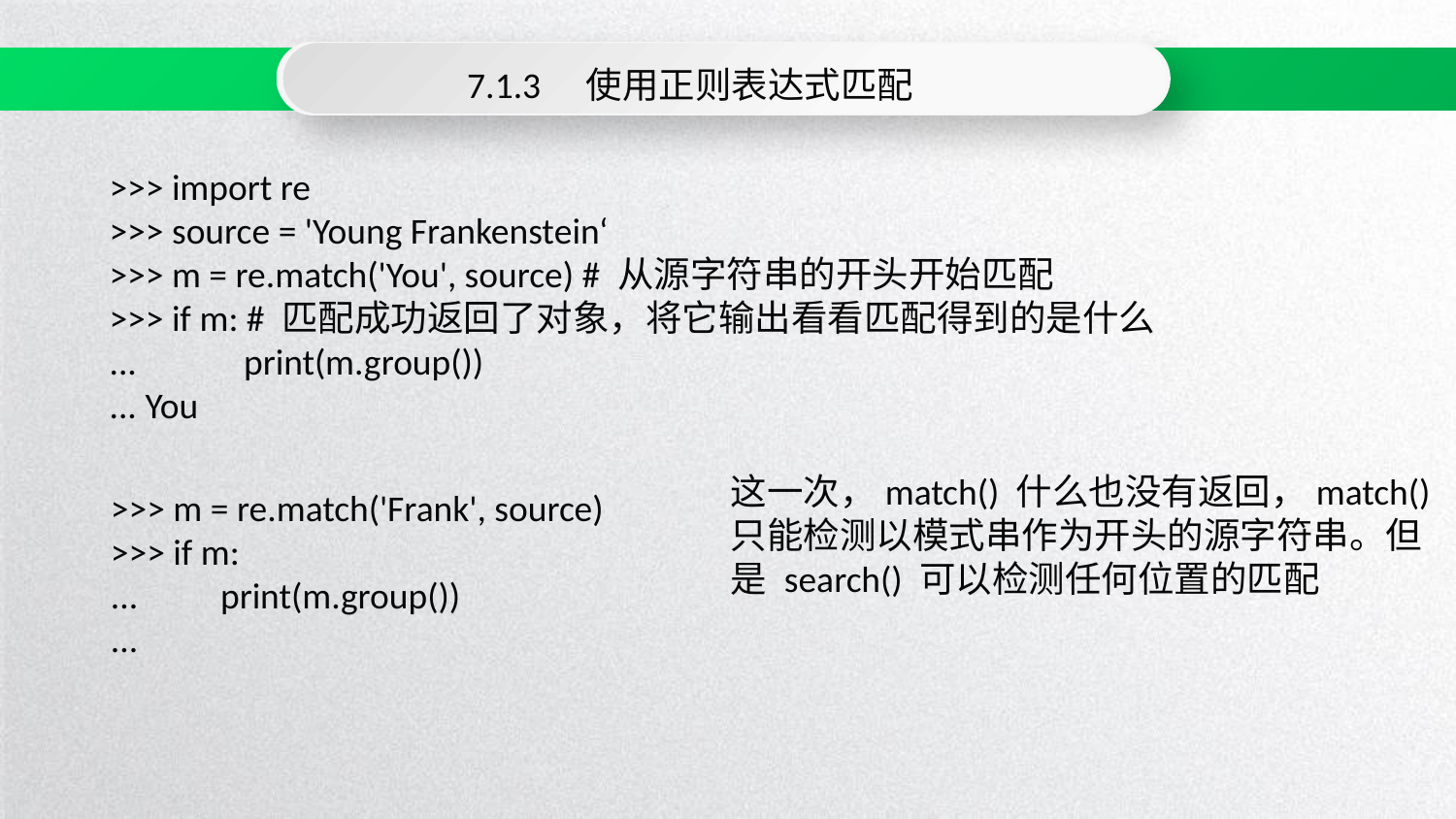

7.1.3　使用正则表达式匹配
>>> import re
>>> source = 'Young Frankenstein‘
>>> m = re.match('You', source) # 从源字符串的开头开始匹配
>>> if m: # 匹配成功返回了对象，将它输出看看匹配得到的是什么
...             print(m.group())
... You
这一次，match() 什么也没有返回，match() 只能检测以模式串作为开头的源字符串。但是 search() 可以检测任何位置的匹配
>>> m = re.match('Frank', source)
>>> if m:
...          print(m.group())
...